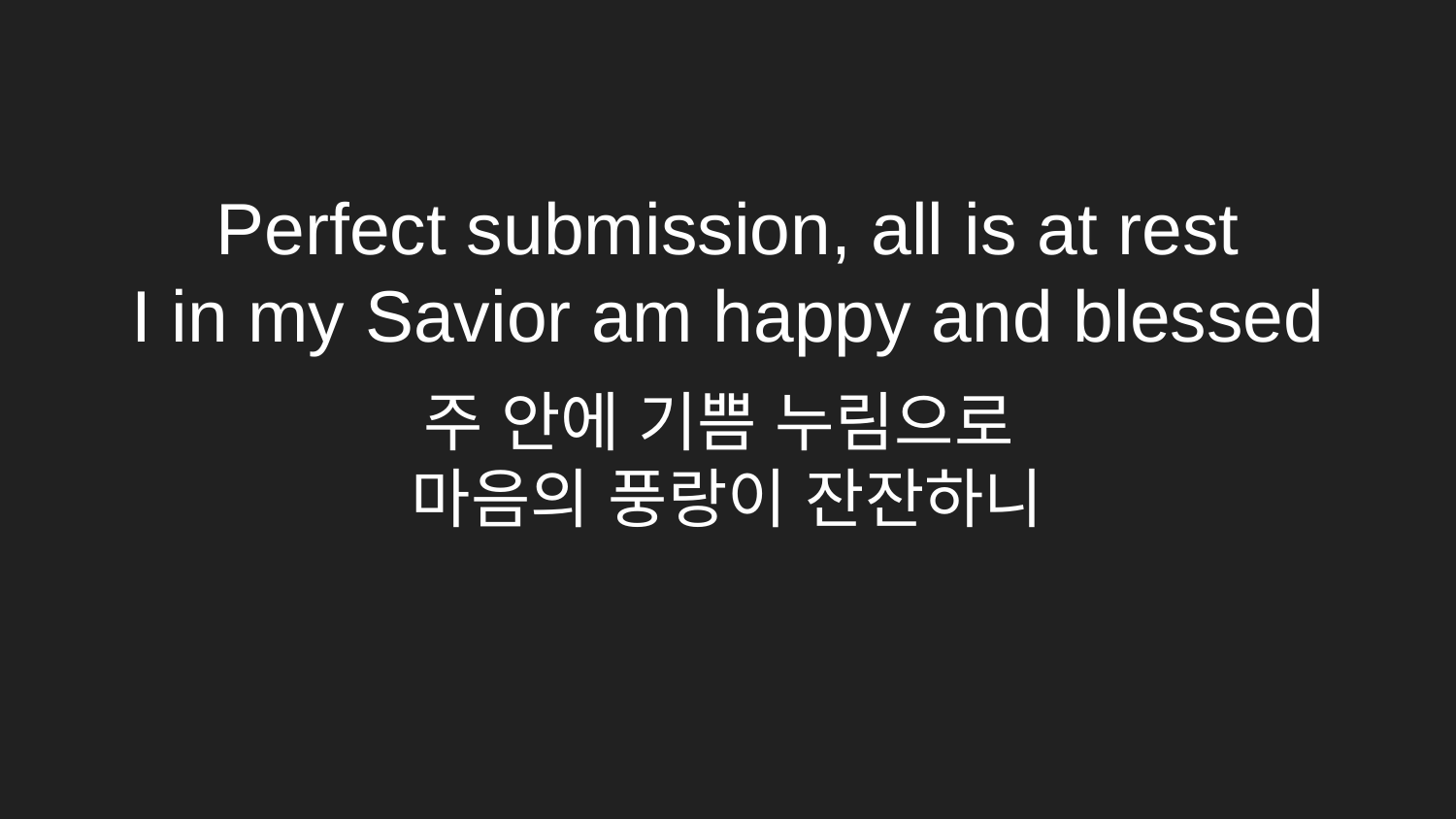

# Perfect submission, all is at rest I in my Savior am happy and blessed
주 안에 기쁨 누림으로
마음의 풍랑이 잔잔하니